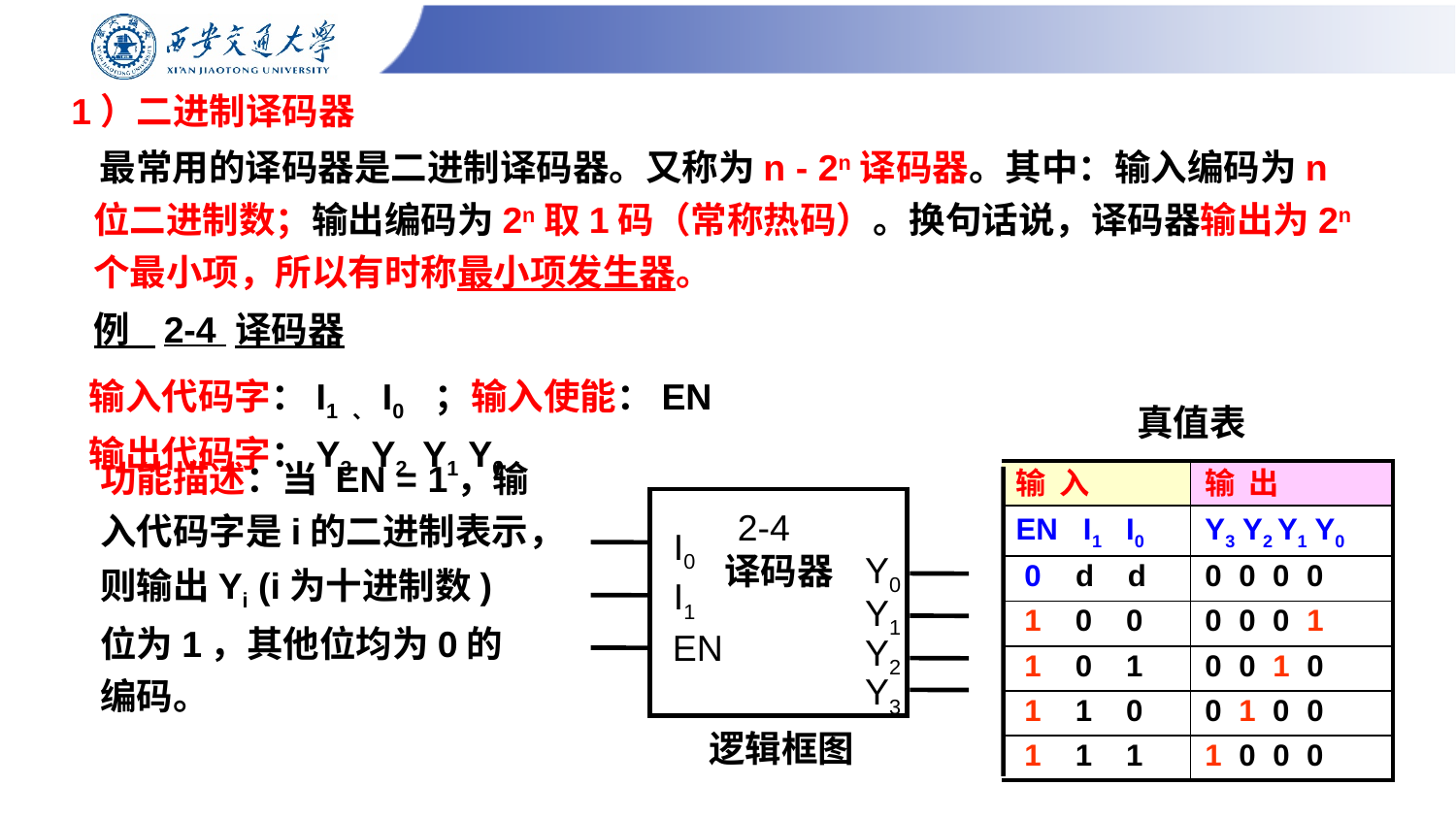

# 1）二进制译码器
   最常用的译码器是二进制译码器。又称为n - 2n译码器。其中：输入编码为n位二进制数；输出编码为2n取1码（常称热码）。换句话说，译码器输出为2n个最小项，所以有时称最小项发生器。
例   2-4 译码器
输入代码字：I1 、I0   ；输入使能：EN
输出代码字：Y3  Y2  Y1 Y0
真值表
| 输 入 | 输 出 |
| --- | --- |
| EN I1 I0 | Y3 Y2 Y1 Y0 |
| 0 d d | 0 0 0 0 |
| 1 0 0 | 0 0 0 1 |
| 1 0 1 | 0 0 1 0 |
| 1 1 0 | 0 1 0 0 |
| 1 1 1 | 1 0 0 0 |

   2-4
 译码器
I0
Y0

I1

Y1

EN
Y2

Y3

逻辑框图
功能描述：当 EN = 1，输入代码字是i的二进制表示，则输出Yi (i为十进制数)位为1，其他位均为0的编码。